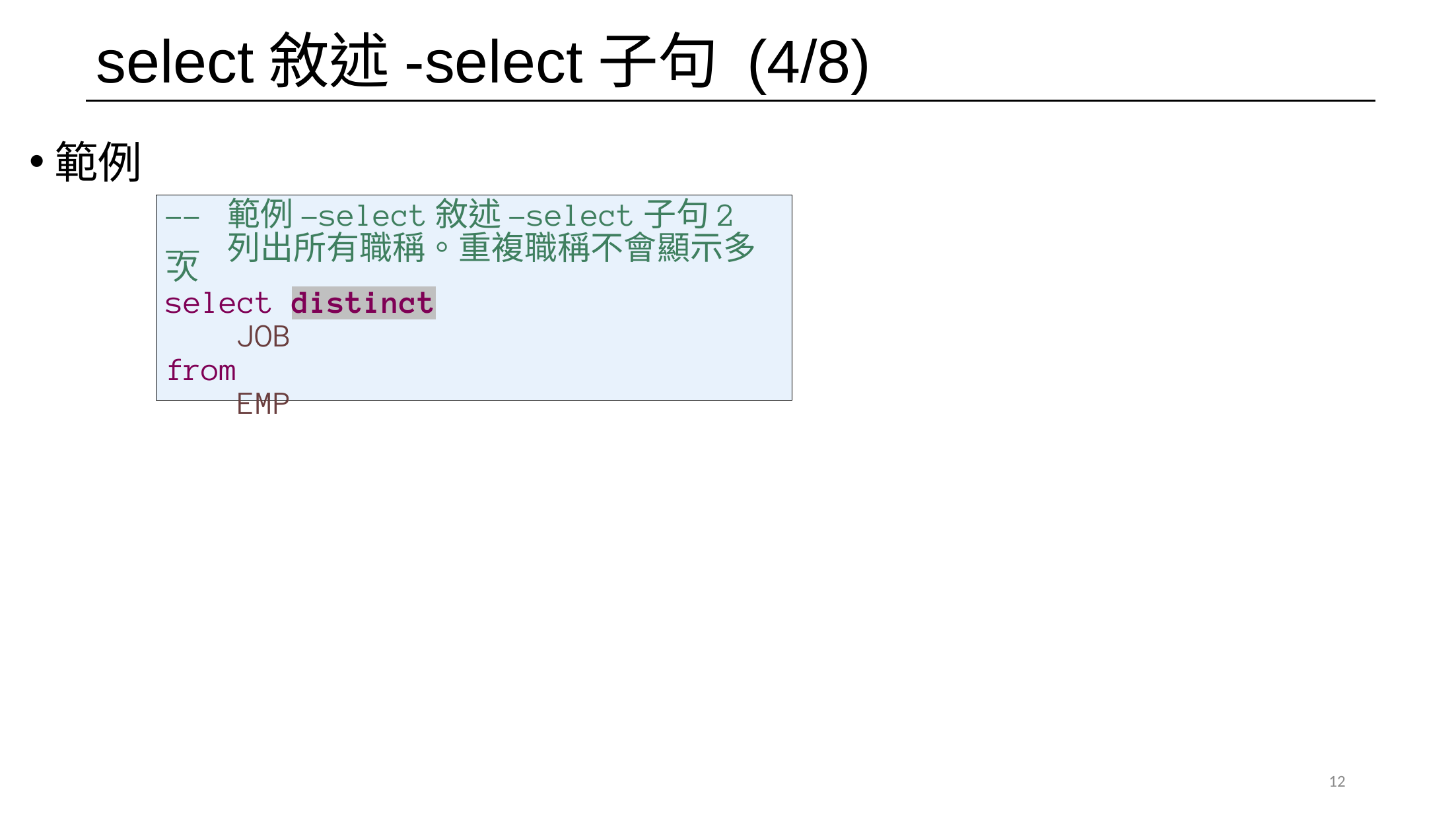

# select敘述-select子句 (4/8)
範例
-- 範例-select敘述-select子句2
-- 列出所有職稱。重複職稱不會顯示多次
select distinct
    JOB
from
    EMP
12